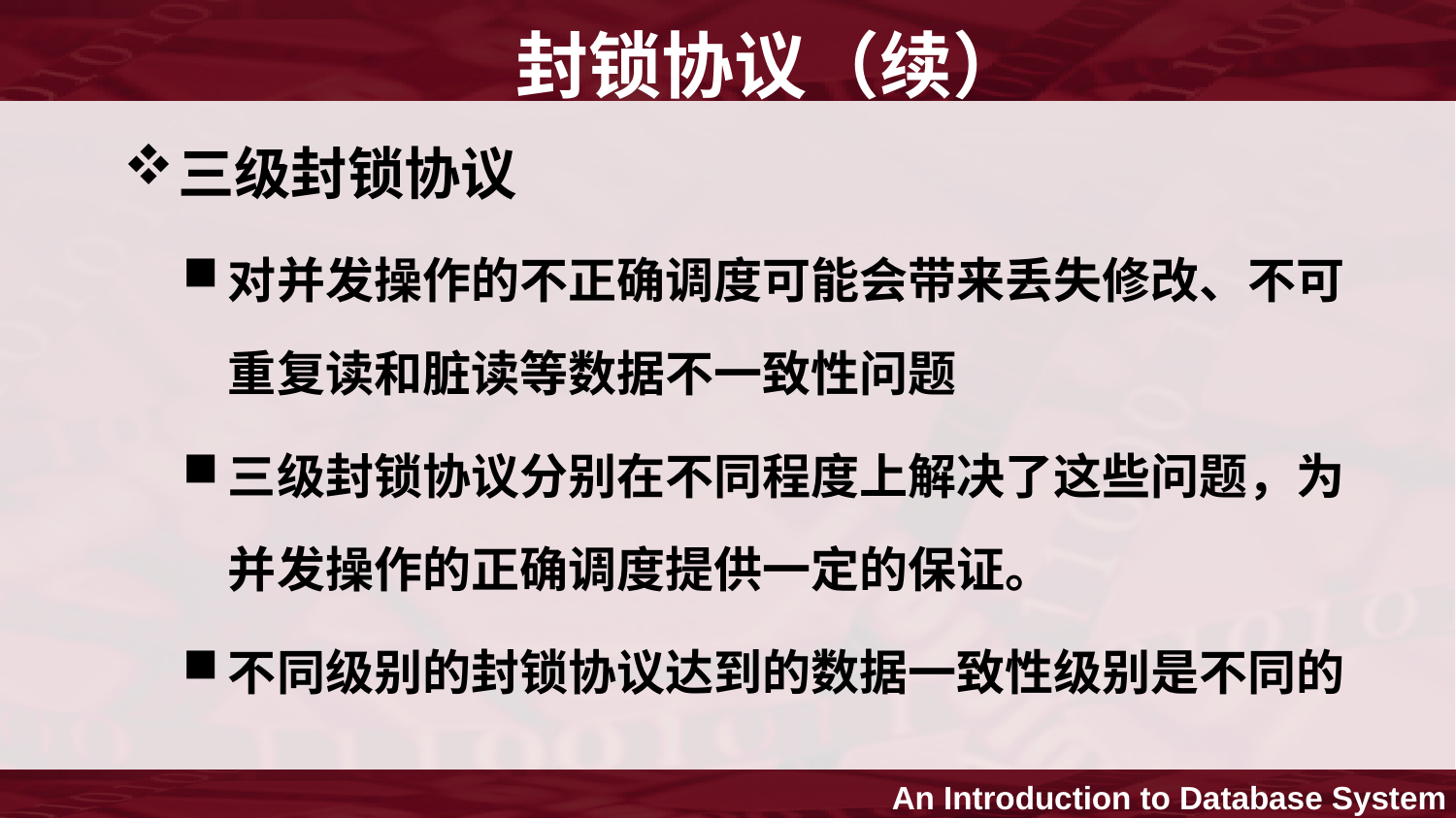

封锁协议（续）
三级封锁协议
对并发操作的不正确调度可能会带来丢失修改、不可重复读和脏读等数据不一致性问题
三级封锁协议分别在不同程度上解决了这些问题，为并发操作的正确调度提供一定的保证。
不同级别的封锁协议达到的数据一致性级别是不同的